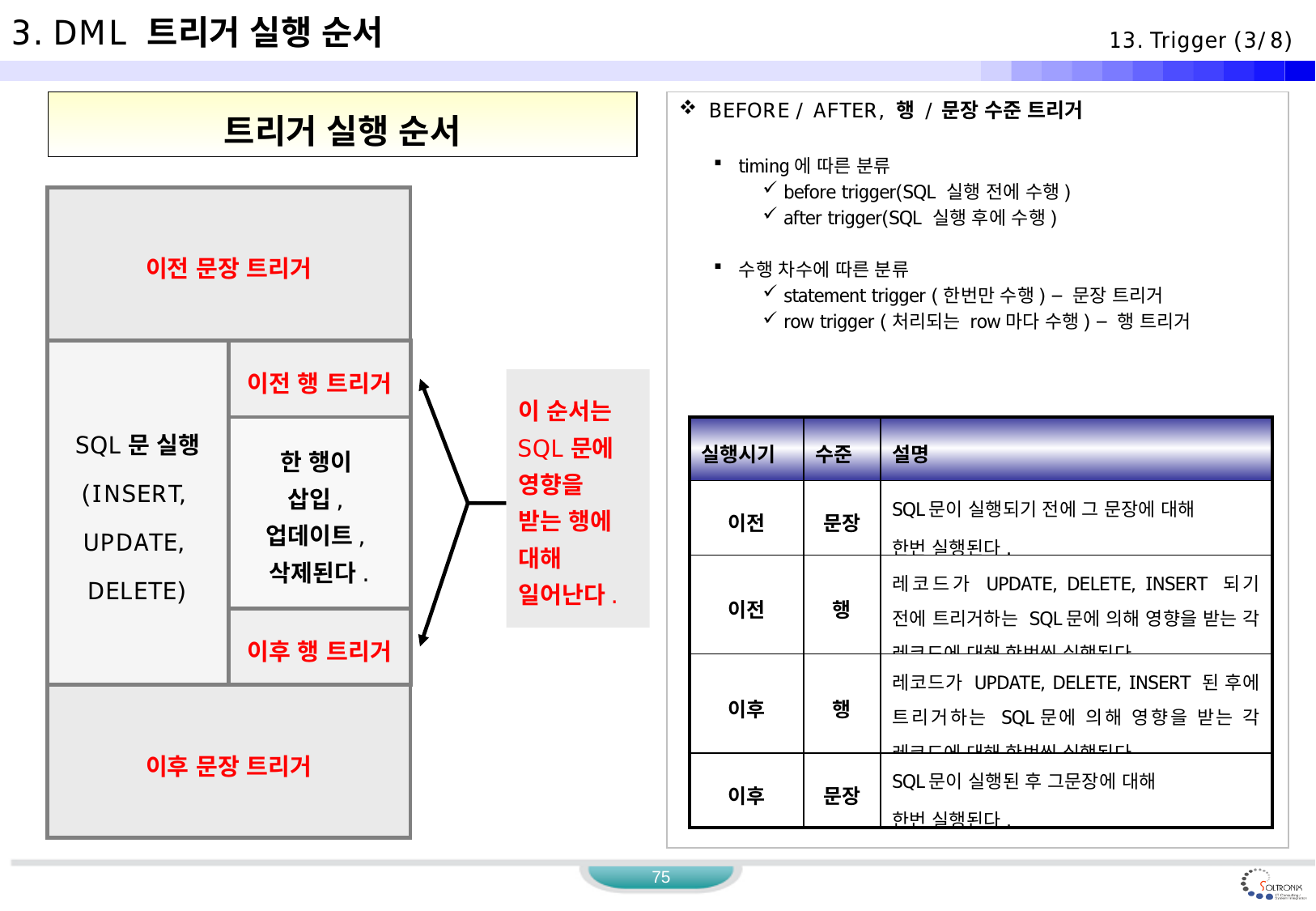

3. DML 트리거 실행 순서
13. Trigger (3/8)
트리거 실행 순서
  BEFORE / AFTER, 행 /문장 수준 트리거

timing에 따른 분류
 before trigger(SQL 실행 전에 수행)
 after trigger(SQL 실행 후에 수행)

수행 차수에 따른 분류
 statement trigger (한번만 수행) – 문장 트리거
 row trigger (처리되는 row마다 수행) – 행 트리거
이전 문장 트리거
SQL문 실행
(INSERT,
UPDATE,
DELETE)
이전 행 트리거
이 순서는
SQL문에
영향을
받는 행에
대해
일어난다.

한 행이
삽입,
업데이트,
삭제된다.

이후 행 트리거
이후 문장 트리거
| 실행시기 | 수준 | 설명 |
| --- | --- | --- |
| 이전 | 문장 | SQL문이 실행되기 전에 그 문장에 대해 한번 실행된다. |
| 이전 | 행 | 레코드가 UPDATE, DELETE, INSERT 되기 전에 트리거하는 SQL문에 의해 영향을 받는 각 레코드에 대해 한번씩 실행된다. |
| 이후 | 행 | 레코드가 UPDATE, DELETE, INSERT 된 후에 트리거하는 SQL문에 의해 영향을 받는 각 레코드에 대해 한번씩 실행된다. |
| 이후 | 문장 | SQL문이 실행된 후 그문장에 대해 한번 실행된다. |